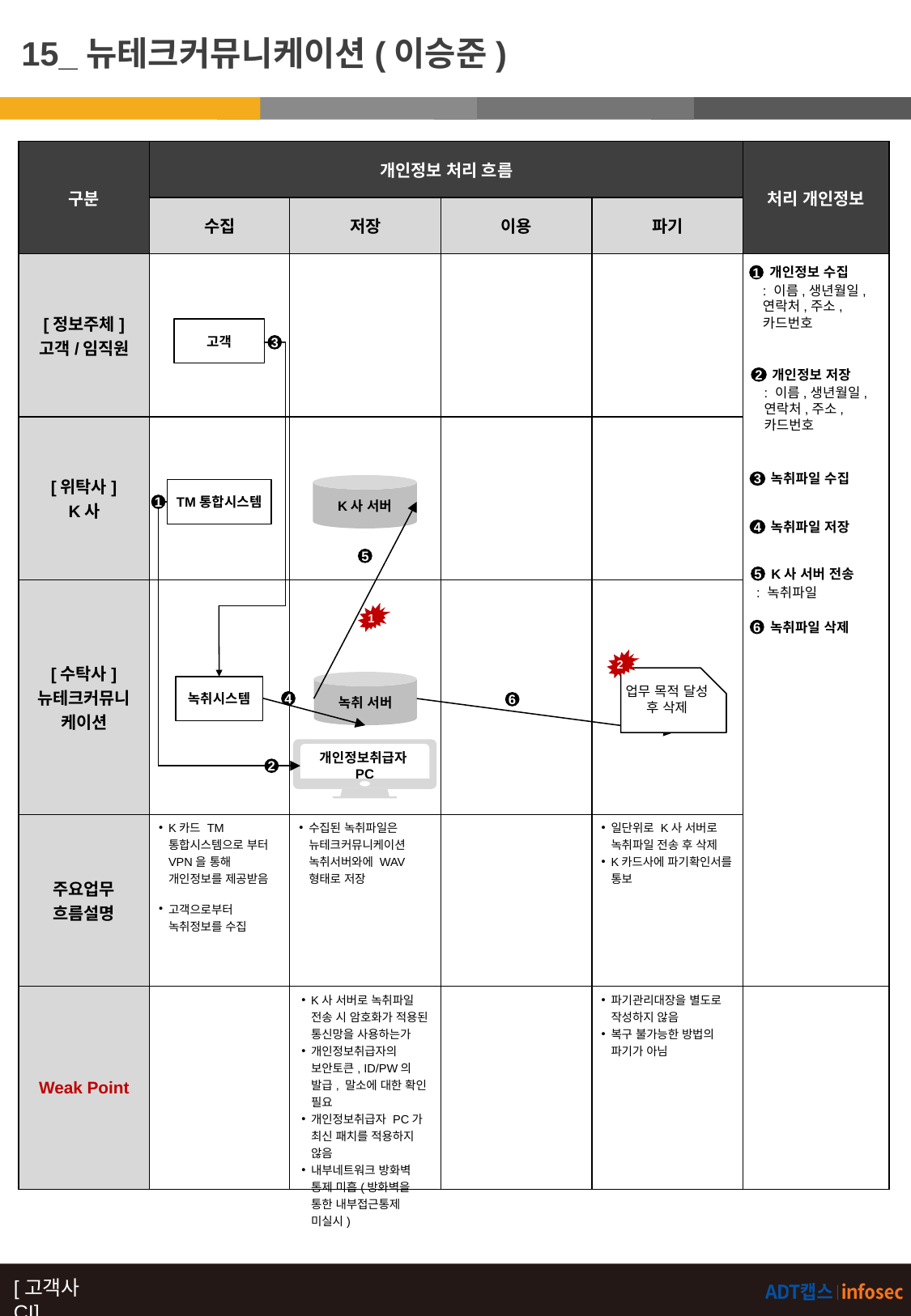

15_뉴테크커뮤니케이션(이승준)
| 구분 | 개인정보 처리 흐름 |  |  |  | 처리 개인정보 |
| --- | --- | --- | --- | --- | --- |
|  | 수집 | 저장 | 이용 | 파기 |  |
| [정보주체] 고객/임직원 |  |  |  |  |  |
| [위탁사] K사 |  |  | 1 1 |  |  |
| [수탁사] 뉴테크커뮤니케이션 |  |  |  |  |  |
| 주요업무 흐름설명 | K카드 TM통합시스템으로 부터 VPN을 통해 개인정보를 제공받음 고객으로부터 녹취정보를 수집 | 수집된 녹취파일은 뉴테크커뮤니케이션 녹취서버와에 WAV형태로 저장 |  | 일단위로 K사 서버로 녹취파일 전송 후 삭제 K카드사에 파기확인서를 통보 |  |
| Weak Point |  | K사 서버로 녹취파일 전송 시 암호화가 적용된 통신망을 사용하는가 개인정보취급자의 보안토큰, ID/PW의 발급, 말소에 대한 확인 필요 개인정보취급자 PC가 최신 패치를 적용하지 않음 내부네트워크 방화벽 통제 미흡(방화벽을 통한 내부접근통제 미실시) |  | 파기관리대장을 별도로 작성하지 않음 복구 불가능한 방법의 파기가 아님 |  |
개인정보 수집
1
: 이름,생년월일,
연락처,주소,
카드번호

고객
3
개인정보 저장
2
: 이름,생년월일,
연락처,주소,
카드번호

녹취파일 수집
3
K사 서버
TM통합시스템
1
녹취파일 저장
4
5
K사 서버 전송
5
: 녹취파일
1
녹취파일 삭제
6
2
업무 목적 달성 후 삭제
녹취 서버
녹취시스템
4
6

개인정보취급자PC

2